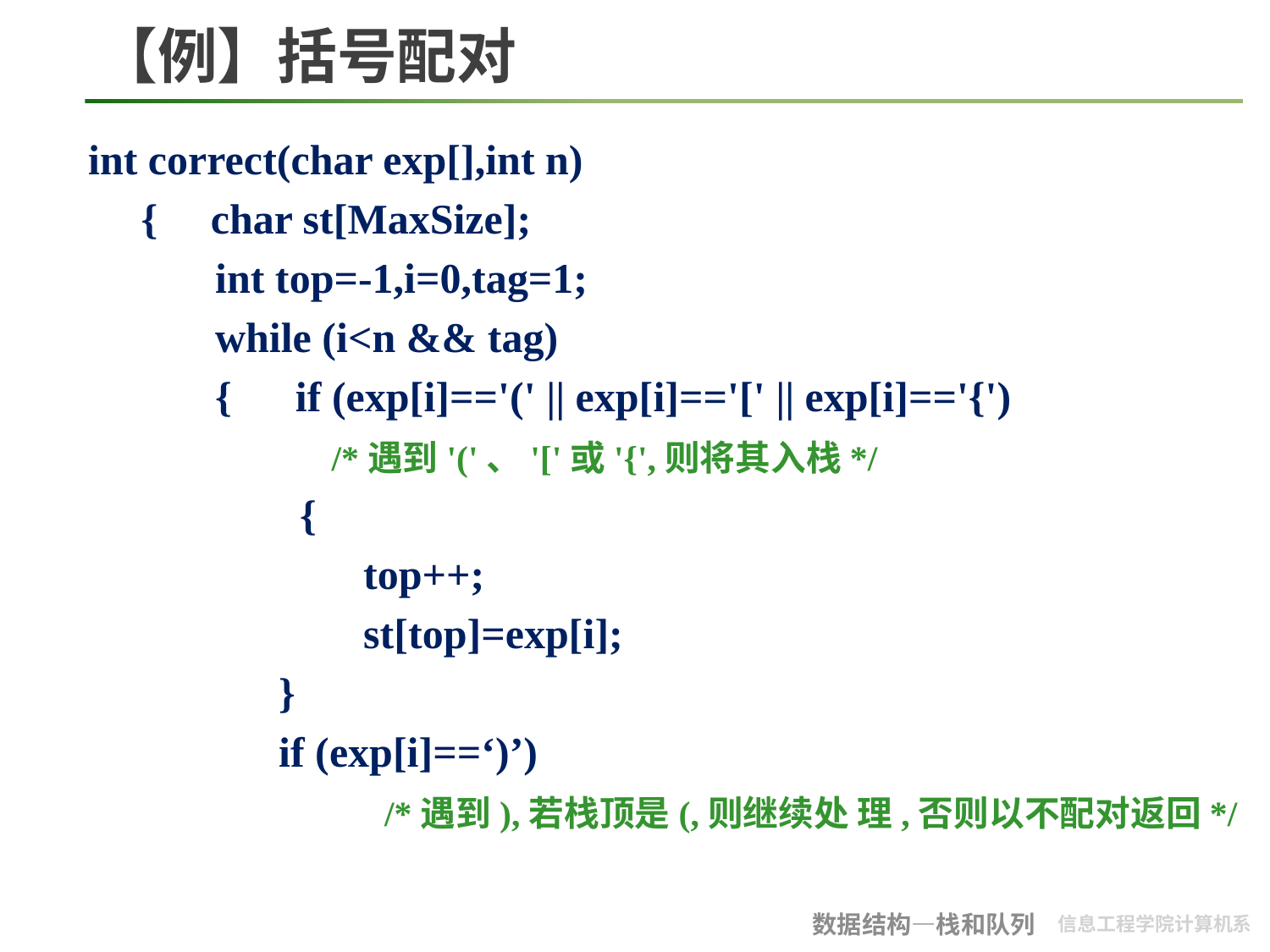

# 【例】括号配对
 int correct(char exp[],int n)
      {     char st[MaxSize];
      	 int top=-1,i=0,tag=1;
      	 while (i<n && tag)
      	 {      if (exp[i]=='(' || exp[i]=='[' || exp[i]=='{')
       		/*遇到'('、'['或'{',则将其入栈*/
   	         {
   	               top++;
   	               st[top]=exp[i];
                   }
                   if (exp[i]==‘)’)
                             /*遇到),若栈顶是(,则继续处 理,否则以不配对返回*/